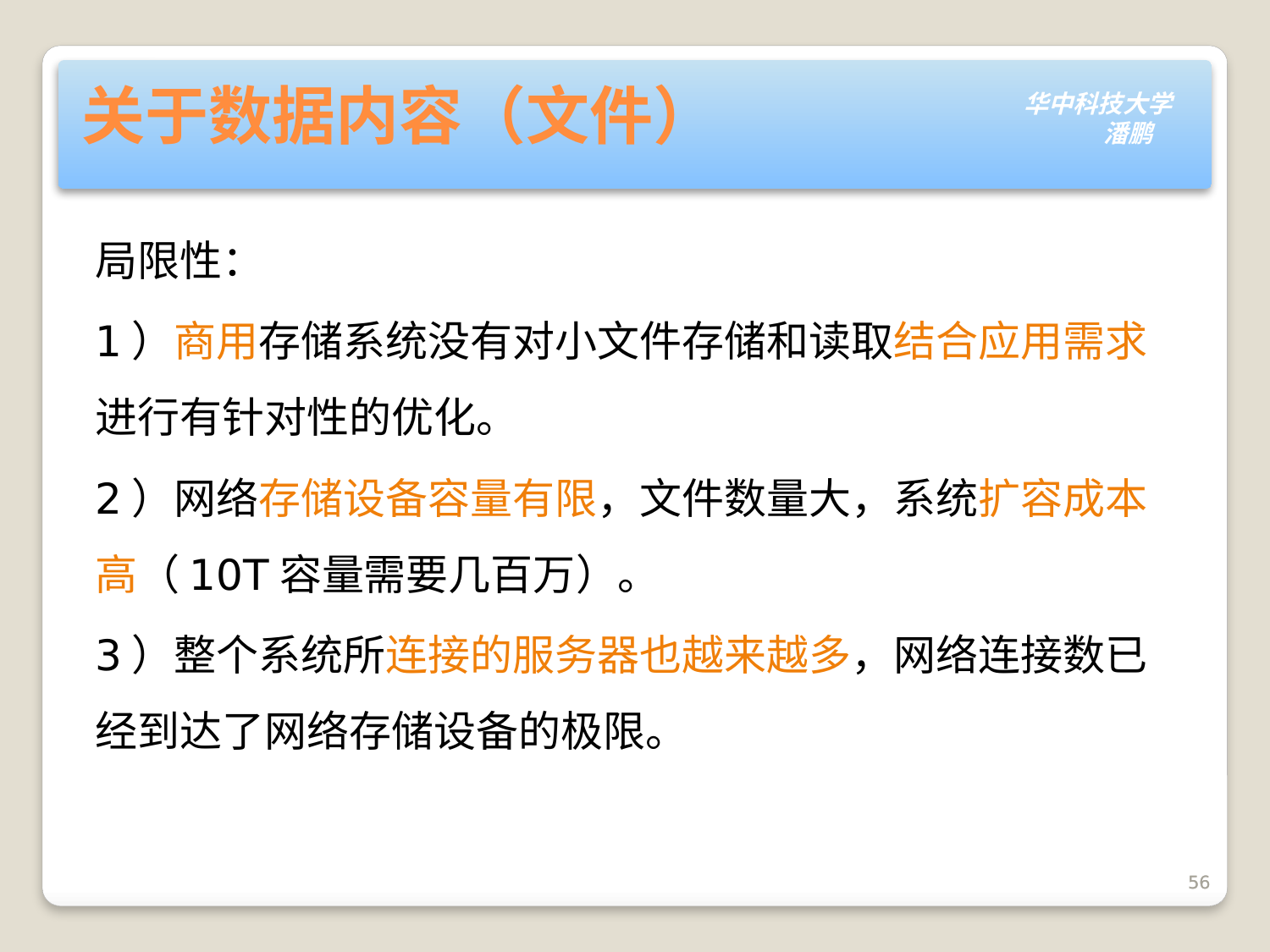

# 关于数据内容（文件）
局限性：
1）商用存储系统没有对小文件存储和读取结合应用需求进行有针对性的优化。
2）网络存储设备容量有限，文件数量大，系统扩容成本高（10T容量需要几百万）。
3）整个系统所连接的服务器也越来越多，网络连接数已经到达了网络存储设备的极限。
56
56